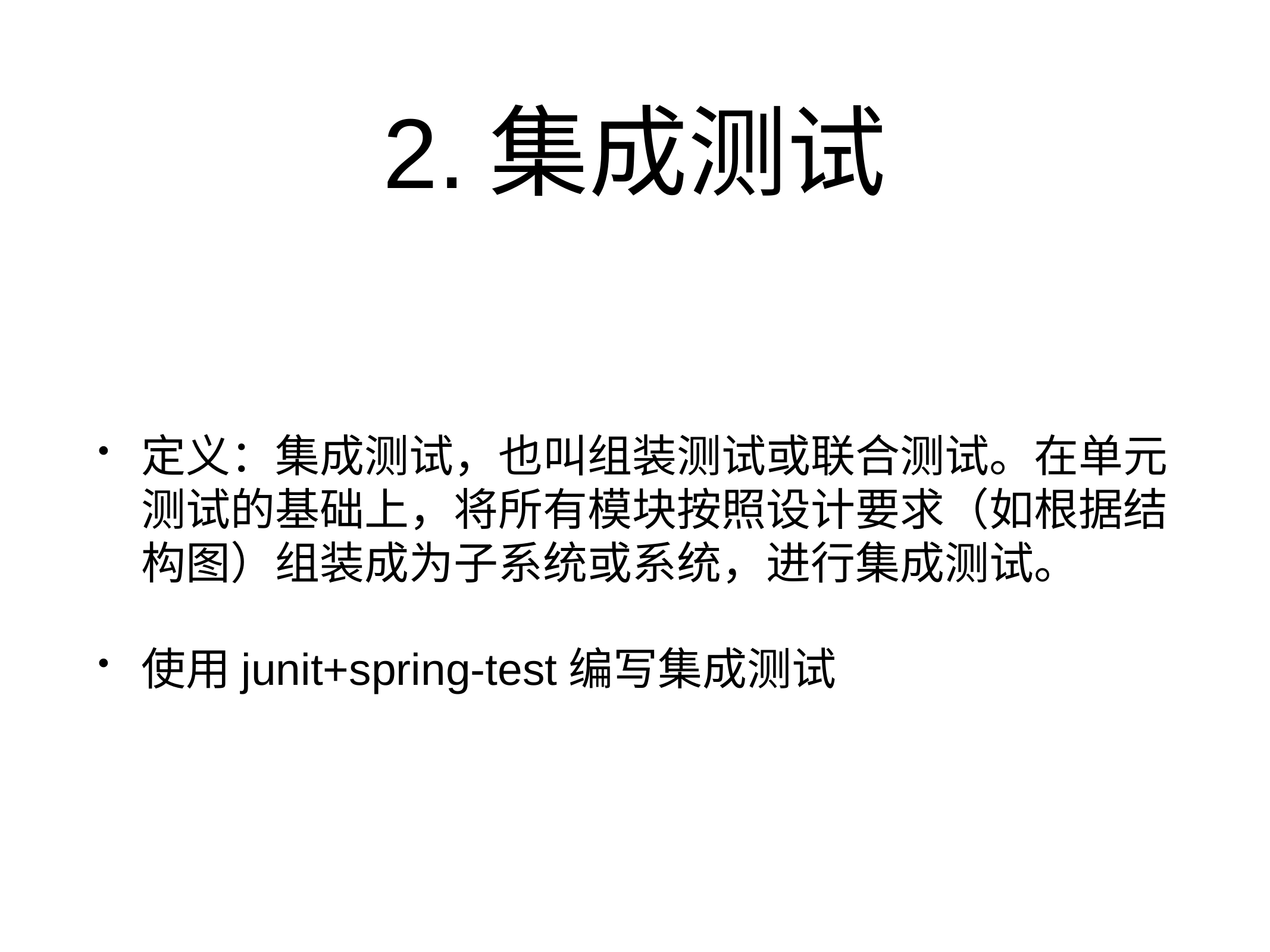

# 2.集成测试
定义：集成测试，也叫组装测试或联合测试。在单元测试的基础上，将所有模块按照设计要求（如根据结构图）组装成为子系统或系统，进行集成测试。
使用junit+spring-test编写集成测试